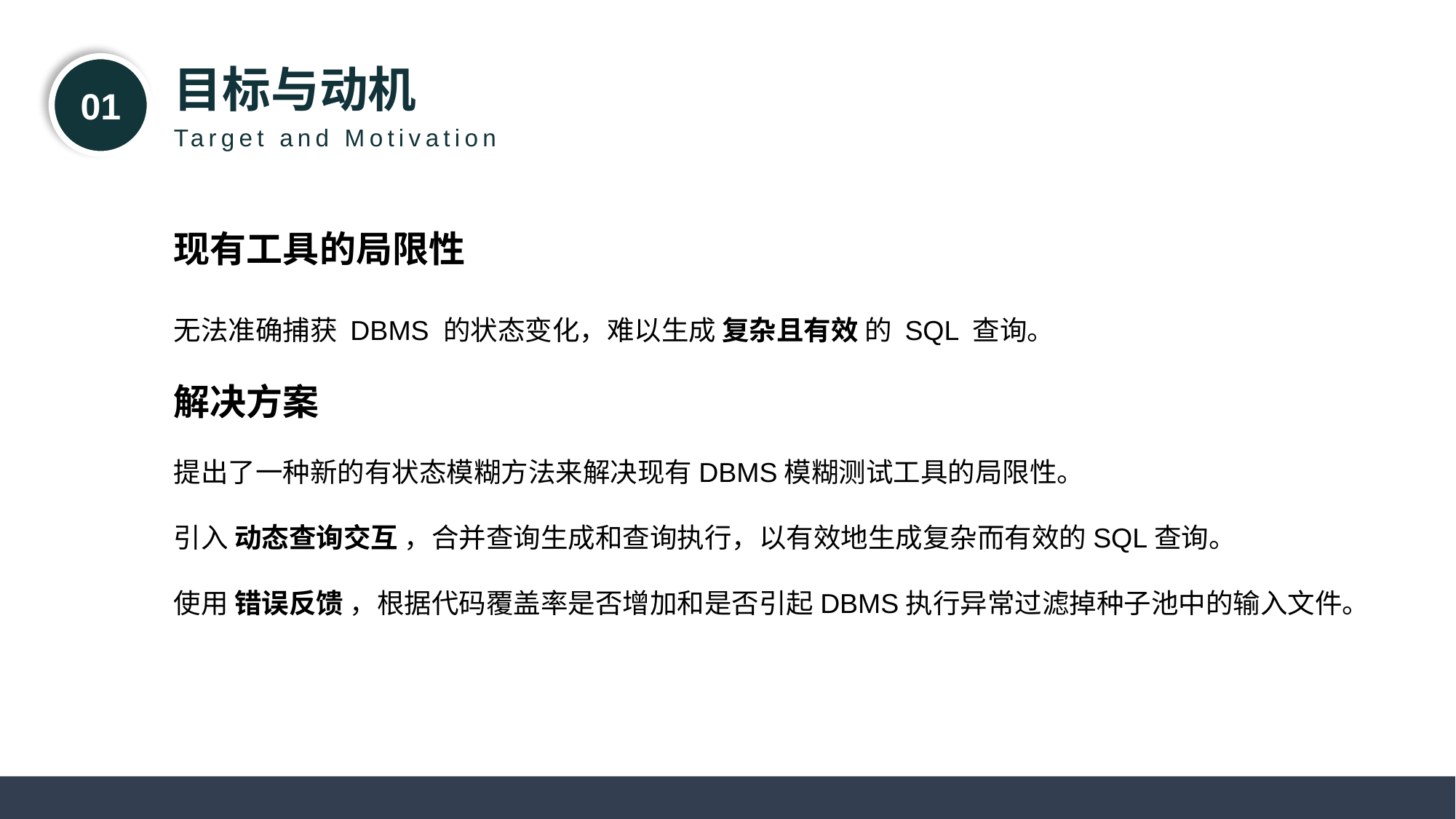

目标与动机
01
Target and Motivation

现有工具的局限性

无法准确捕获 DBMS 的状态变化，难以生成 复杂且有效 的 SQL 查询。

解决方案

提出了一种新的有状态模糊方法来解决现有DBMS模糊测试工具的局限性。

引入 动态查询交互 ，合并查询生成和查询执行，以有效地生成复杂而有效的SQL查询。

使用 错误反馈 ，根据代码覆盖率是否增加和是否引起DBMS执行异常过滤掉种子池中的输入文件。